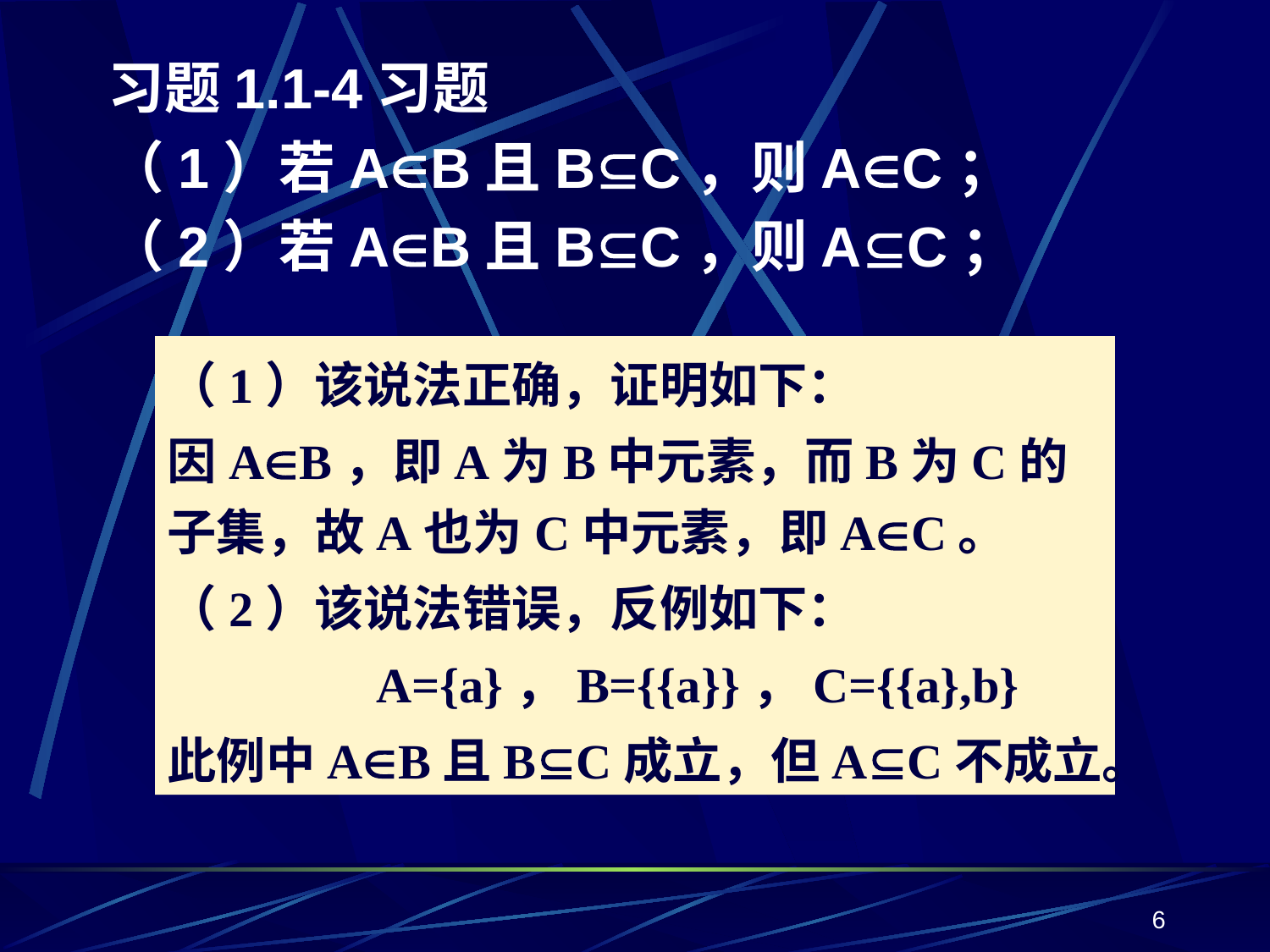

习题1.1-4习题
（1）若A∈B且B⊆C，则A∈C；
（2）若A∈B且B⊆C，则A⊆C；

（1）该说法正确，证明如下：
因A∈B，即A为B中元素，而B为C的子集，故A也为C中元素，即A∈C。
（2）该说法错误，反例如下：
                 A={a}，B={{a}}，C={{a},b}
此例中A∈B且B⊆C成立，但A⊆C不成立。
6